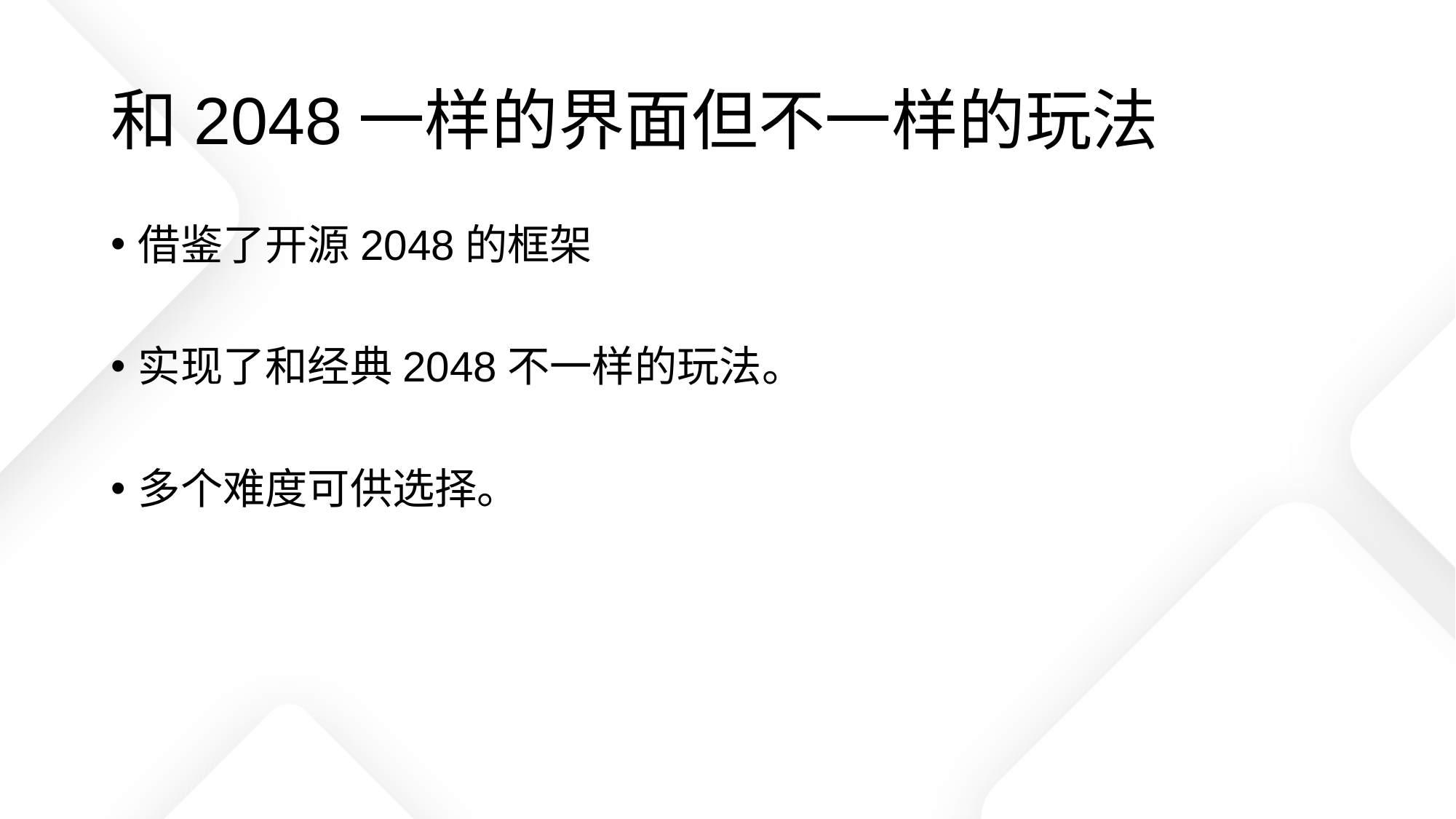

# 和2048一样的界面但不一样的玩法
借鉴了开源2048的框架

实现了和经典2048不一样的玩法。

多个难度可供选择。